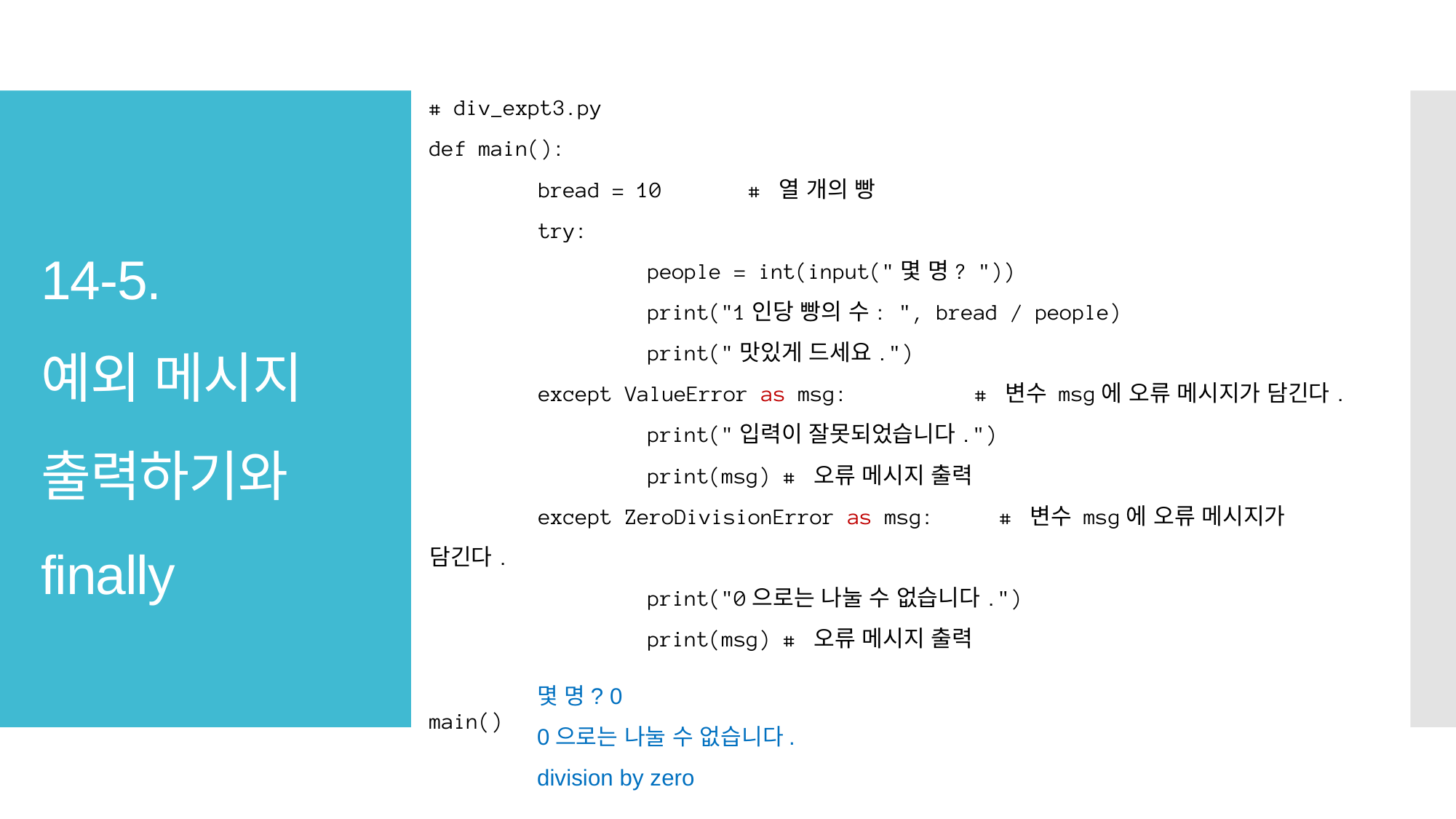

# div_expt3.py
def main():
	bread = 10       # 열 개의 빵
	try:
		people = int(input("몇 명? "))
		print("1인당 빵의 수: ", bread / people)
		print("맛있게 드세요.")
	except ValueError as msg: 		# 변수 msg에 오류 메시지가 담긴다.
		print("입력이 잘못되었습니다.")
		print(msg) # 오류 메시지 출력
	except ZeroDivisionError as msg: 	  # 변수 msg에 오류 메시지가 담긴다.
		print("0으로는 나눌 수 없습니다.")
		print(msg) # 오류 메시지 출력

main()
# 14-5. 예외 메시지 출력하기와 finally
몇 명? 0
0으로는 나눌 수 없습니다.
division by zero